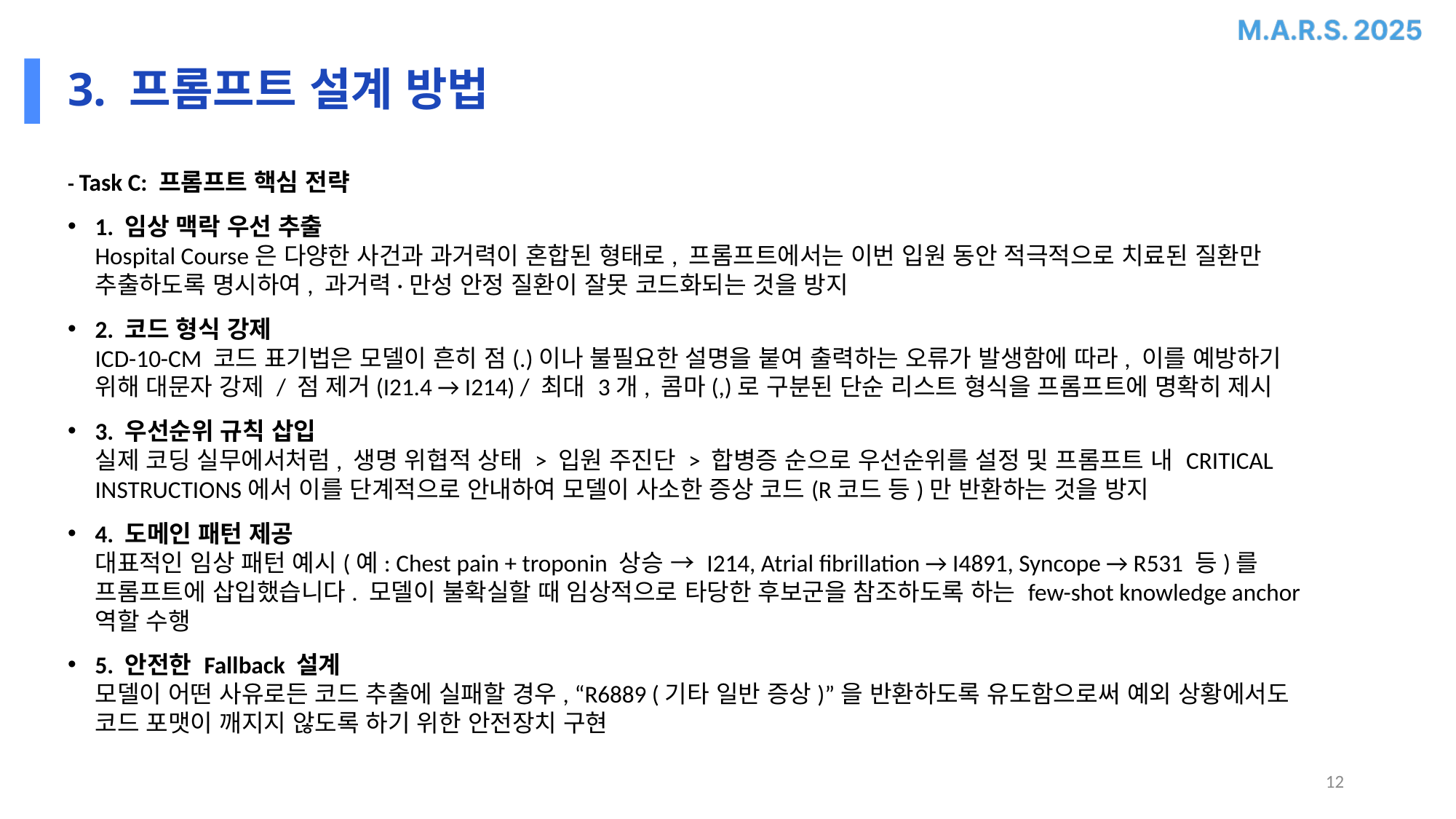

# 3. 프롬프트 설계 방법
- Task C: 프롬프트 핵심 전략
1. 임상 맥락 우선 추출
Hospital Course은 다양한 사건과 과거력이 혼합된 형태로, 프롬프트에서는 이번 입원 동안 적극적으로 치료된 질환만 추출하도록 명시하여, 과거력·만성 안정 질환이 잘못 코드화되는 것을 방지
2. 코드 형식 강제
ICD-10-CM 코드 표기법은 모델이 흔히 점(.)이나 불필요한 설명을 붙여 출력하는 오류가 발생함에 따라, 이를 예방하기 위해 대문자 강제 / 점 제거(I21.4 → I214) / 최대 3개, 콤마(,)로 구분된 단순 리스트 형식을 프롬프트에 명확히 제시
3. 우선순위 규칙 삽입
실제 코딩 실무에서처럼, 생명 위협적 상태 > 입원 주진단 > 합병증 순으로 우선순위를 설정 및 프롬프트 내 CRITICAL INSTRUCTIONS에서 이를 단계적으로 안내하여 모델이 사소한 증상 코드(R코드 등)만 반환하는 것을 방지
4. 도메인 패턴 제공
대표적인 임상 패턴 예시(예: Chest pain + troponin 상승 → I214, Atrial fibrillation → I4891, Syncope → R531 등)를 프롬프트에 삽입했습니다. 모델이 불확실할 때 임상적으로 타당한 후보군을 참조하도록 하는 few-shot knowledge anchor 역할 수행
5. 안전한 Fallback 설계
모델이 어떤 사유로든 코드 추출에 실패할 경우, “R6889 (기타 일반 증상)”을 반환하도록 유도함으로써 예외 상황에서도 코드 포맷이 깨지지 않도록 하기 위한 안전장치 구현
12